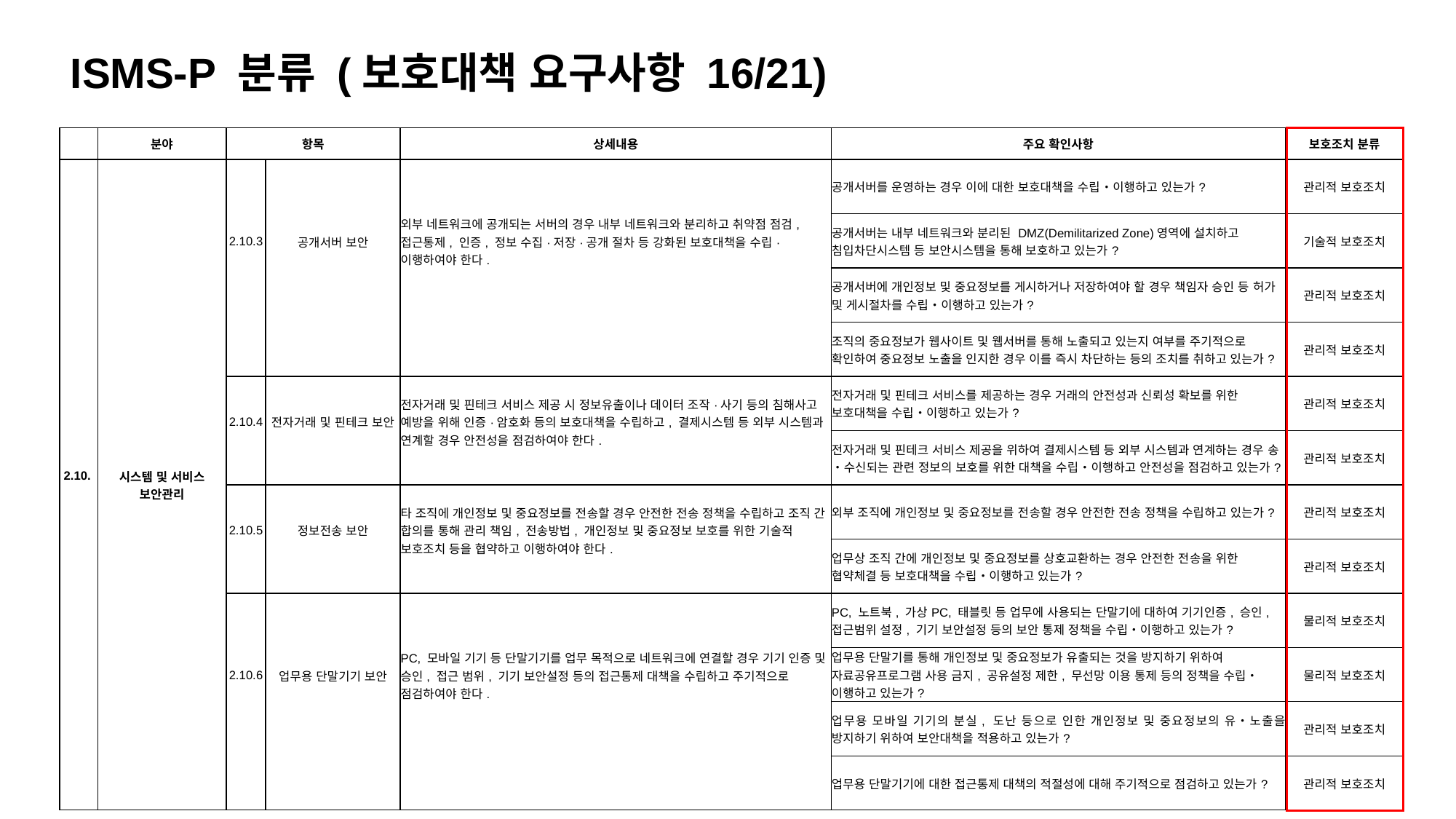

ISMS-P 분류 (보호대책 요구사항 16/21)
|  | 분야 | 항목 |  | 상세내용 | 주요 확인사항 | 보호조치 분류 |
| --- | --- | --- | --- | --- | --- | --- |
| 2.10. | 시스템 및 서비스 보안관리 | 2.10.3 | 공개서버 보안 | 외부 네트워크에 공개되는 서버의 경우 내부 네트워크와 분리하고 취약점 점검, 접근통제, 인증, 정보 수집·저장·공개 절차 등 강화된 보호대책을 수립·이행하여야 한다. | 공개서버를 운영하는 경우 이에 대한 보호대책을 수립‧이행하고 있는가? | 관리적 보호조치 |
|  |  |  |  |  | 공개서버는 내부 네트워크와 분리된 DMZ(Demilitarized Zone)영역에 설치하고 침입차단시스템 등 보안시스템을 통해 보호하고 있는가? | 기술적 보호조치 |
|  |  |  |  |  | 공개서버에 개인정보 및 중요정보를 게시하거나 저장하여야 할 경우 책임자 승인 등 허가 및 게시절차를 수립‧이행하고 있는가? | 관리적 보호조치 |
|  |  |  |  |  | 조직의 중요정보가 웹사이트 및 웹서버를 통해 노출되고 있는지 여부를 주기적으로 확인하여 중요정보 노출을 인지한 경우 이를 즉시 차단하는 등의 조치를 취하고 있는가? | 관리적 보호조치 |
|  |  | 2.10.4 | 전자거래 및 핀테크 보안 | 전자거래 및 핀테크 서비스 제공 시 정보유출이나 데이터 조작·사기 등의 침해사고 예방을 위해 인증·암호화 등의 보호대책을 수립하고, 결제시스템 등 외부 시스템과 연계할 경우 안전성을 점검하여야 한다. | 전자거래 및 핀테크 서비스를 제공하는 경우 거래의 안전성과 신뢰성 확보를 위한 보호대책을 수립‧이행하고 있는가? | 관리적 보호조치 |
|  |  |  |  |  | 전자거래 및 핀테크 서비스 제공을 위하여 결제시스템 등 외부 시스템과 연계하는 경우 송‧수신되는 관련 정보의 보호를 위한 대책을 수립‧이행하고 안전성을 점검하고 있는가? | 관리적 보호조치 |
|  |  | 2.10.5 | 정보전송 보안 | 타 조직에 개인정보 및 중요정보를 전송할 경우 안전한 전송 정책을 수립하고 조직 간 합의를 통해 관리 책임, 전송방법, 개인정보 및 중요정보 보호를 위한 기술적 보호조치 등을 협약하고 이행하여야 한다. | 외부 조직에 개인정보 및 중요정보를 전송할 경우 안전한 전송 정책을 수립하고 있는가? | 관리적 보호조치 |
|  |  |  |  |  | 업무상 조직 간에 개인정보 및 중요정보를 상호교환하는 경우 안전한 전송을 위한 협약체결 등 보호대책을 수립‧이행하고 있는가? | 관리적 보호조치 |
|  |  | 2.10.6 | 업무용 단말기기 보안 | PC, 모바일 기기 등 단말기기를 업무 목적으로 네트워크에 연결할 경우 기기 인증 및 승인, 접근 범위, 기기 보안설정 등의 접근통제 대책을 수립하고 주기적으로 점검하여야 한다. | PC, 노트북, 가상PC, 태블릿 등 업무에 사용되는 단말기에 대하여 기기인증, 승인, 접근범위 설정, 기기 보안설정 등의 보안 통제 정책을 수립‧이행하고 있는가? | 물리적 보호조치 |
|  |  |  |  |  | 업무용 단말기를 통해 개인정보 및 중요정보가 유출되는 것을 방지하기 위하여 자료공유프로그램 사용 금지, 공유설정 제한, 무선망 이용 통제 등의 정책을 수립‧이행하고 있는가? | 물리적 보호조치 |
|  |  |  |  |  | 업무용 모바일 기기의 분실, 도난 등으로 인한 개인정보 및 중요정보의 유‧노출을 방지하기 위하여 보안대책을 적용하고 있는가? | 관리적 보호조치 |
|  |  |  |  |  | 업무용 단말기기에 대한 접근통제 대책의 적절성에 대해 주기적으로 점검하고 있는가? | 관리적 보호조치 |